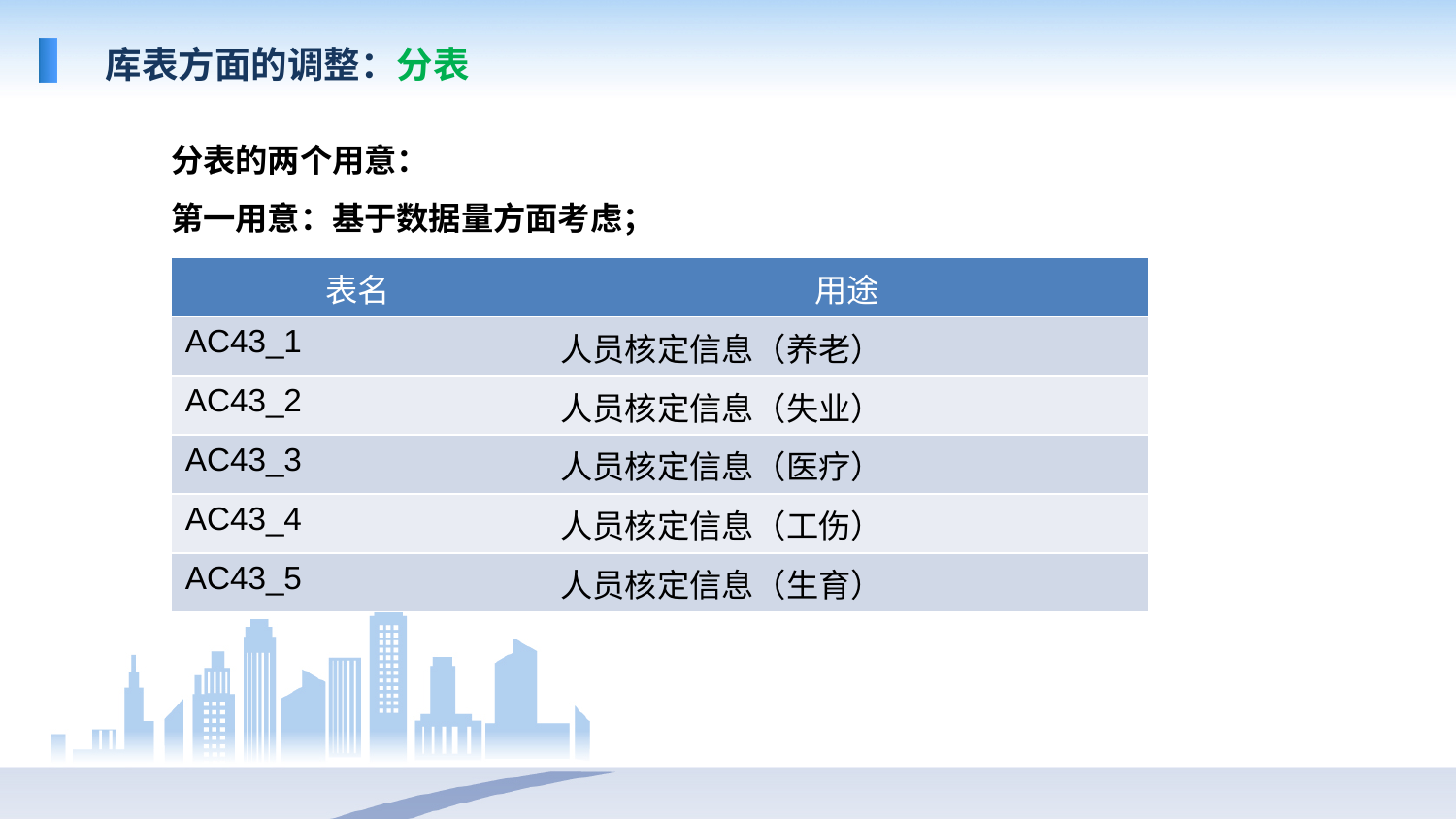

库表方面的调整：分表
分表的两个用意：
第一用意：基于数据量方面考虑；
| 表名 | 用途 |
| --- | --- |
| AC43\_1 | 人员核定信息（养老） |
| AC43\_2 | 人员核定信息（失业） |
| AC43\_3 | 人员核定信息（医疗） |
| AC43\_4 | 人员核定信息（工伤） |
| AC43\_5 | 人员核定信息（生育） |